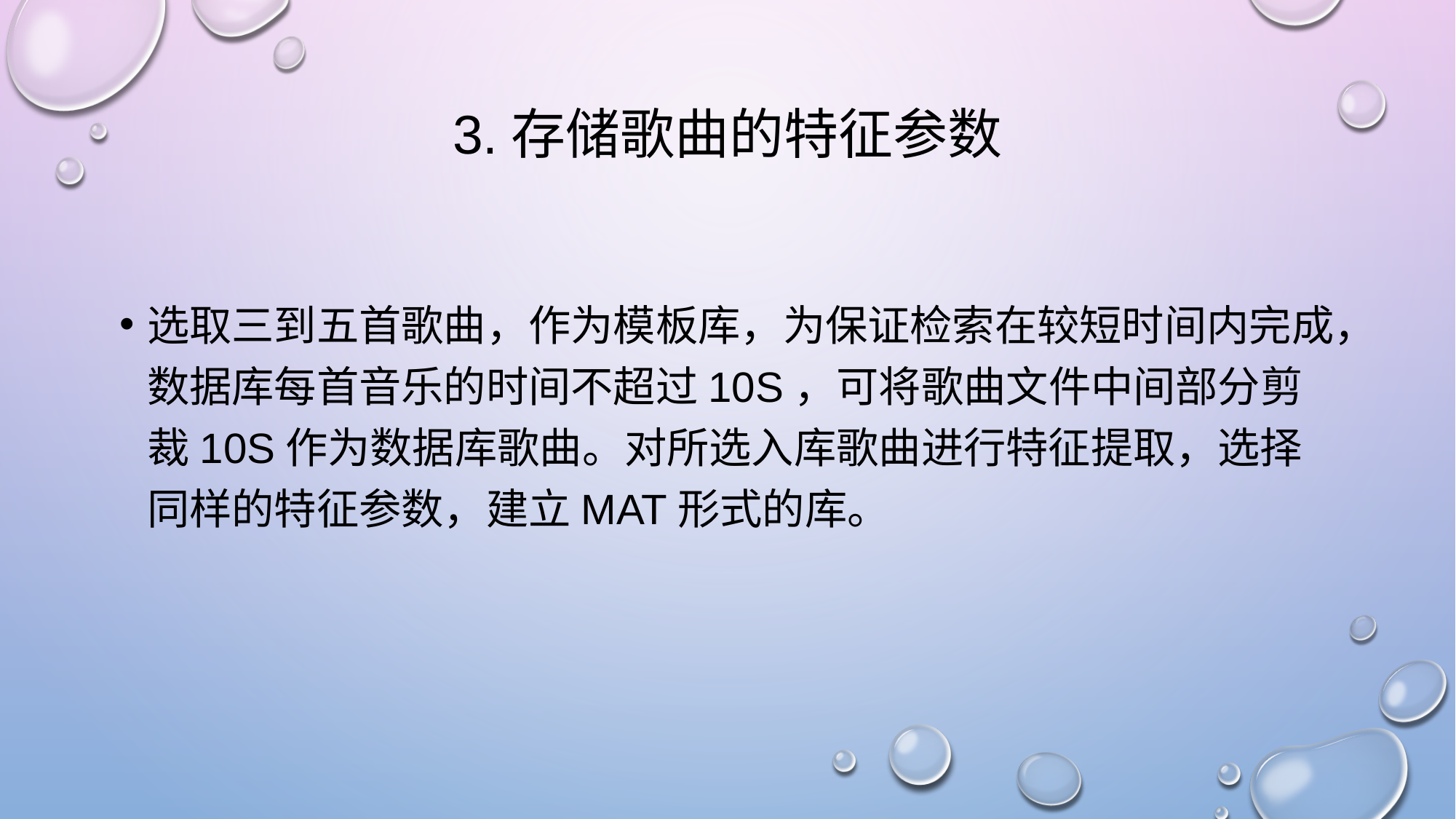

# 3.存储歌曲的特征参数
选取三到五首歌曲，作为模板库，为保证检索在较短时间内完成，数据库每首音乐的时间不超过10s，可将歌曲文件中间部分剪裁10s作为数据库歌曲。对所选入库歌曲进行特征提取，选择同样的特征参数，建立mat形式的库。